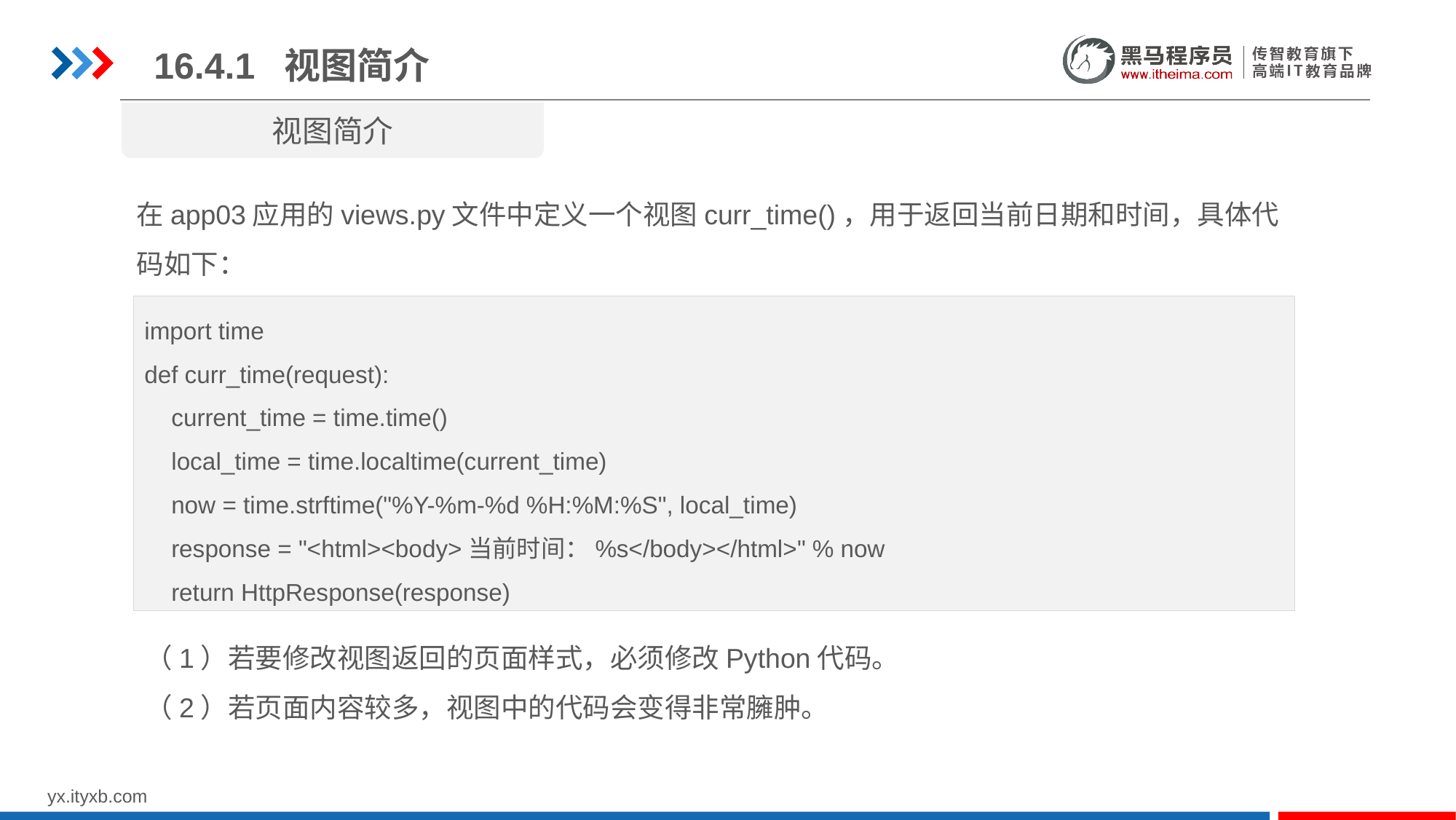

16.4.1  视图简介

视图简介
在app03应用的views.py文件中定义一个视图curr_time()，用于返回当前日期和时间，具体代码如下：
import time
def curr_time(request):
    current_time = time.time()
    local_time = time.localtime(current_time)
    now = time.strftime("%Y-%m-%d %H:%M:%S", local_time)
    response = "<html><body>当前时间：%s</body></html>" % now
    return HttpResponse(response)
（1）若要修改视图返回的页面样式，必须修改Python代码。
（2）若页面内容较多，视图中的代码会变得非常臃肿。